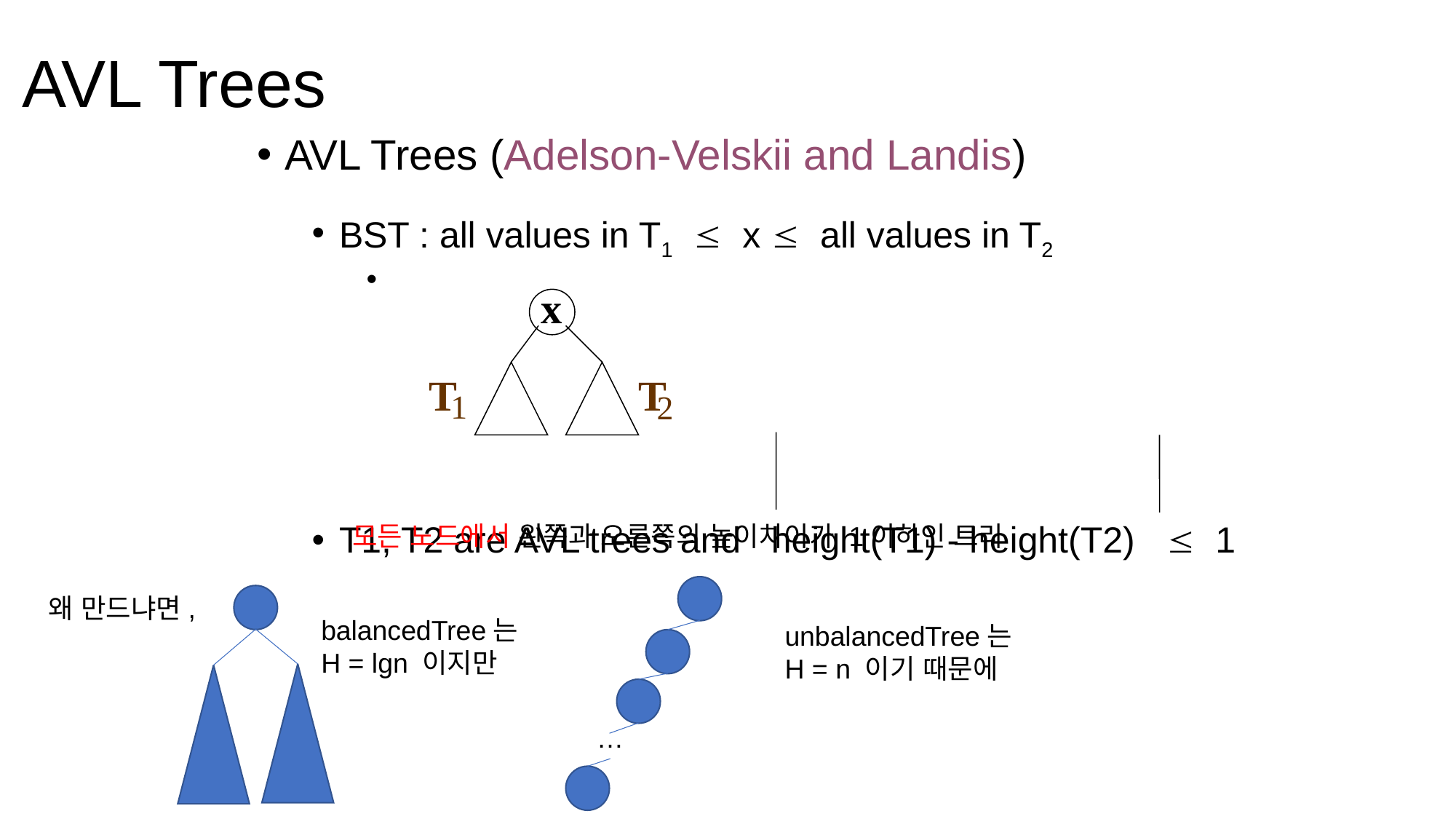

# AVL Trees
AVL Trees (Adelson-Velskii and Landis)

BST : all values in T1  ≤  x ≤  all values in T2

T1, T2 are AVL trees and   height(T1) - height(T2)   ≤  1
x

T
2
T
1

모든 노드에서 왼쪽과 오른쪽의 높이차이가 1이하인 트리

왜 만드냐면,

balancedTree는
H = lgn 이지만
unbalancedTree는
H = n 이기 때문에

…